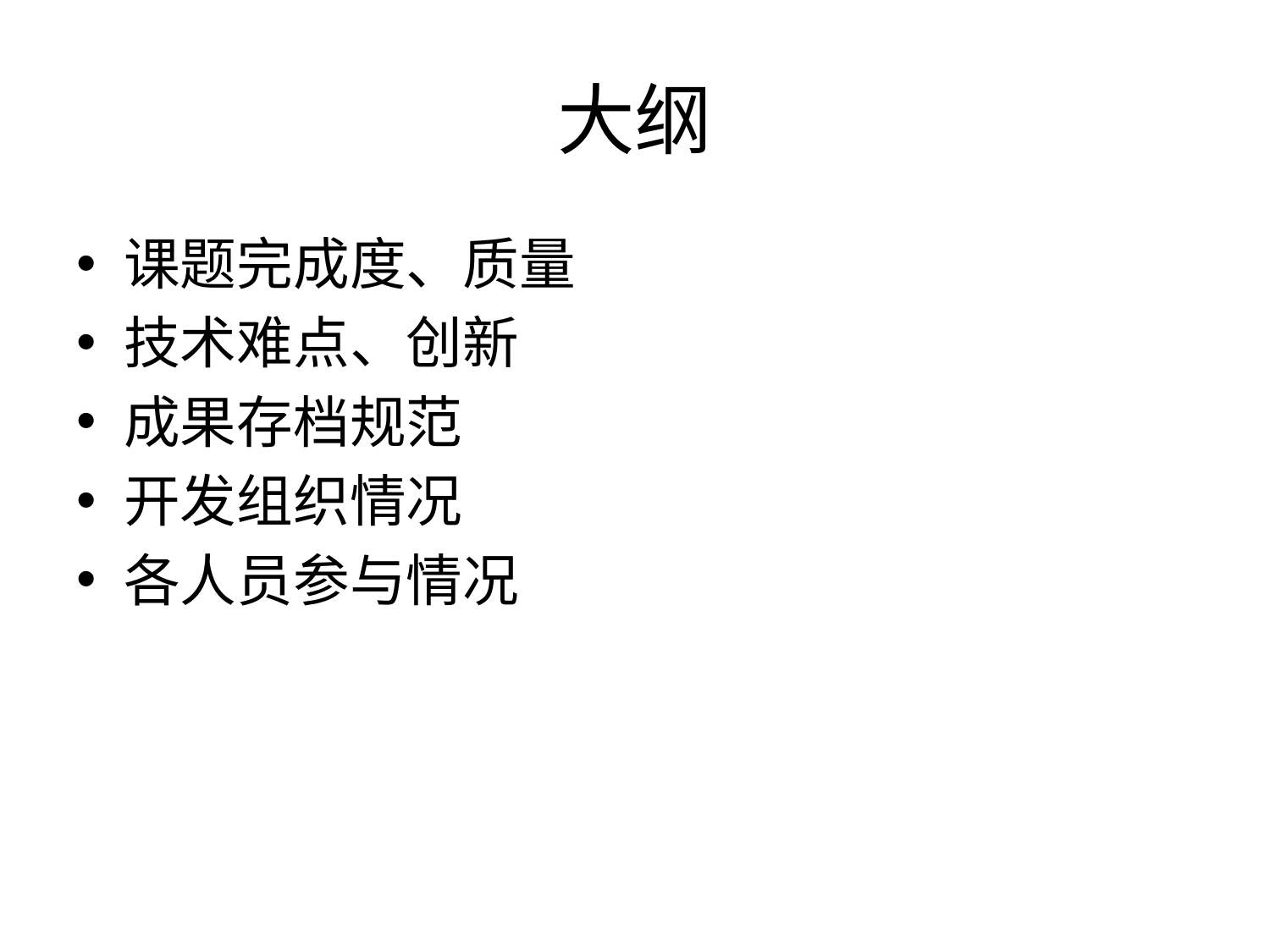

# 大纲
课题完成度、质量
技术难点、创新
成果存档规范
开发组织情况
各人员参与情况